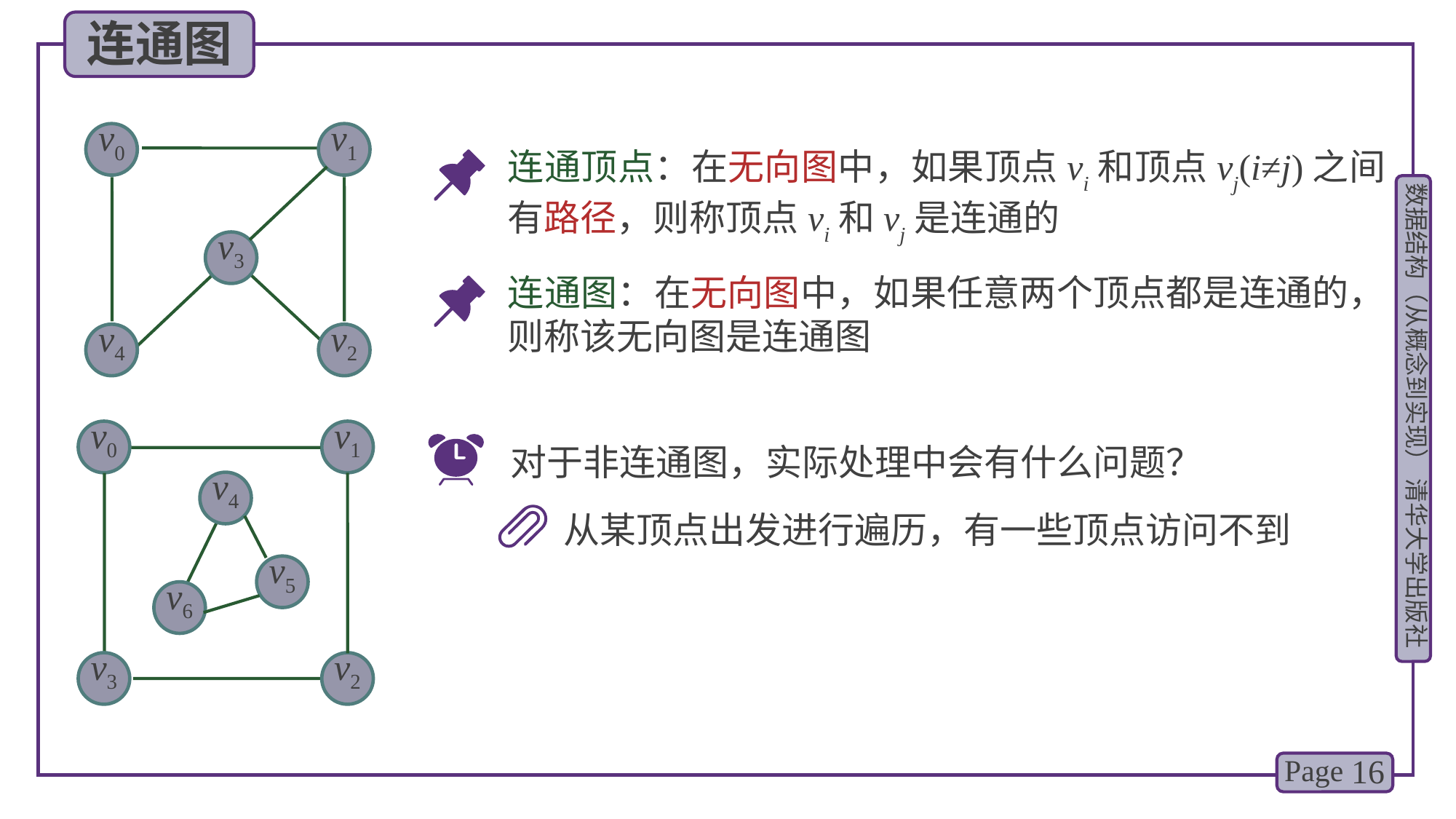

连通图

v0
v1

v3

v4
v2
连通顶点：在无向图中，如果顶点vi和顶点vj(i≠j)之间有路径，则称顶点vi和vj是连通的

连通图：在无向图中，如果任意两个顶点都是连通的，则称该无向图是连通图

v0
v1

v4

v5
v6

v3
v2

对于非连通图，实际处理中会有什么问题？

从某顶点出发进行遍历，有一些顶点访问不到